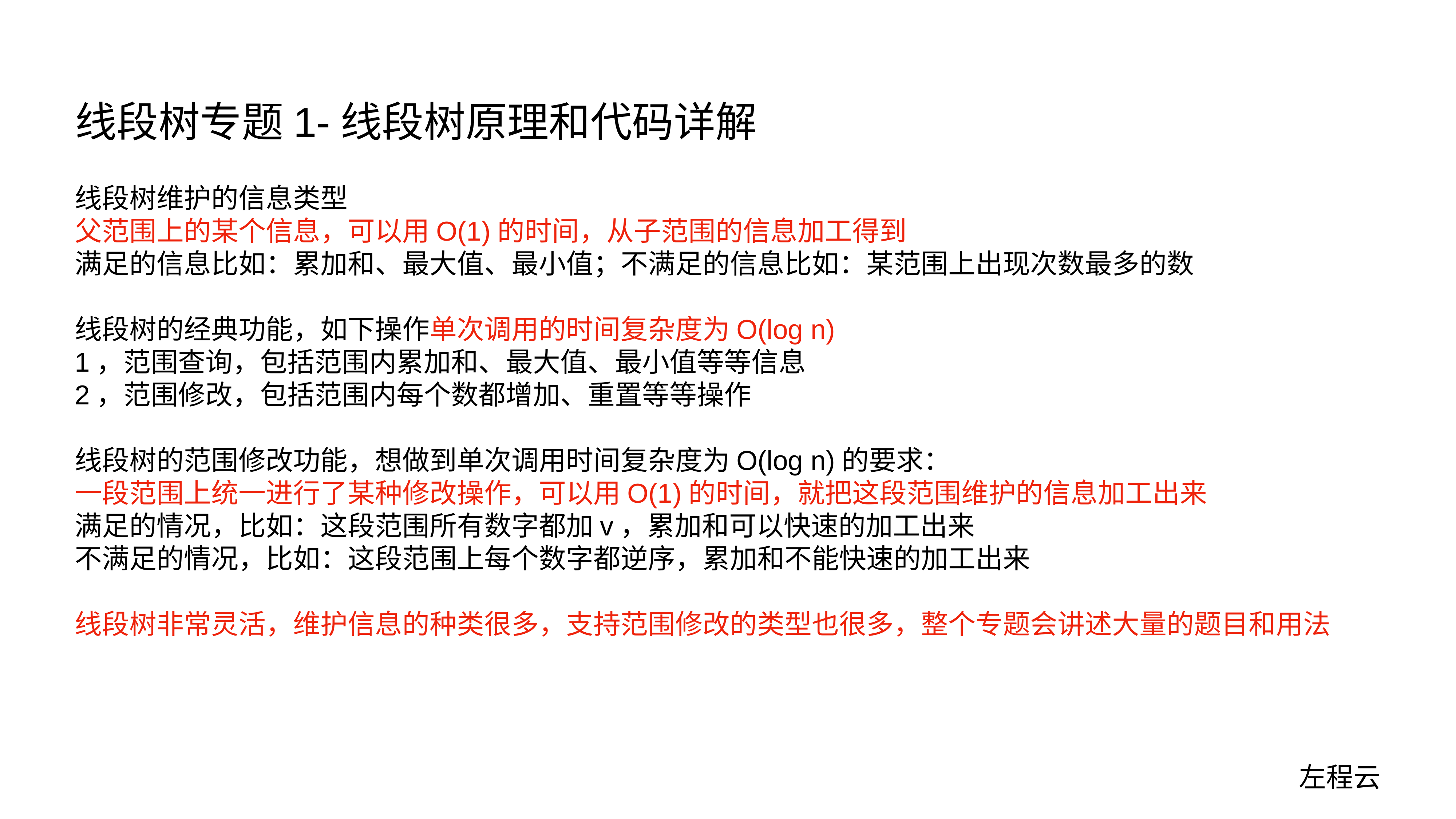

# 线段树专题1-线段树原理和代码详解
线段树维护的信息类型
父范围上的某个信息，可以用O(1)的时间，从子范围的信息加工得到
满足的信息比如：累加和、最大值、最小值；不满足的信息比如：某范围上出现次数最多的数

线段树的经典功能，如下操作单次调用的时间复杂度为O(log n)
1，范围查询，包括范围内累加和、最大值、最小值等等信息
2，范围修改，包括范围内每个数都增加、重置等等操作

线段树的范围修改功能，想做到单次调用时间复杂度为O(log n)的要求：
一段范围上统一进行了某种修改操作，可以用O(1)的时间，就把这段范围维护的信息加工出来
满足的情况，比如：这段范围所有数字都加v，累加和可以快速的加工出来
不满足的情况，比如：这段范围上每个数字都逆序，累加和不能快速的加工出来

线段树非常灵活，维护信息的种类很多，支持范围修改的类型也很多，整个专题会讲述大量的题目和用法
左程云